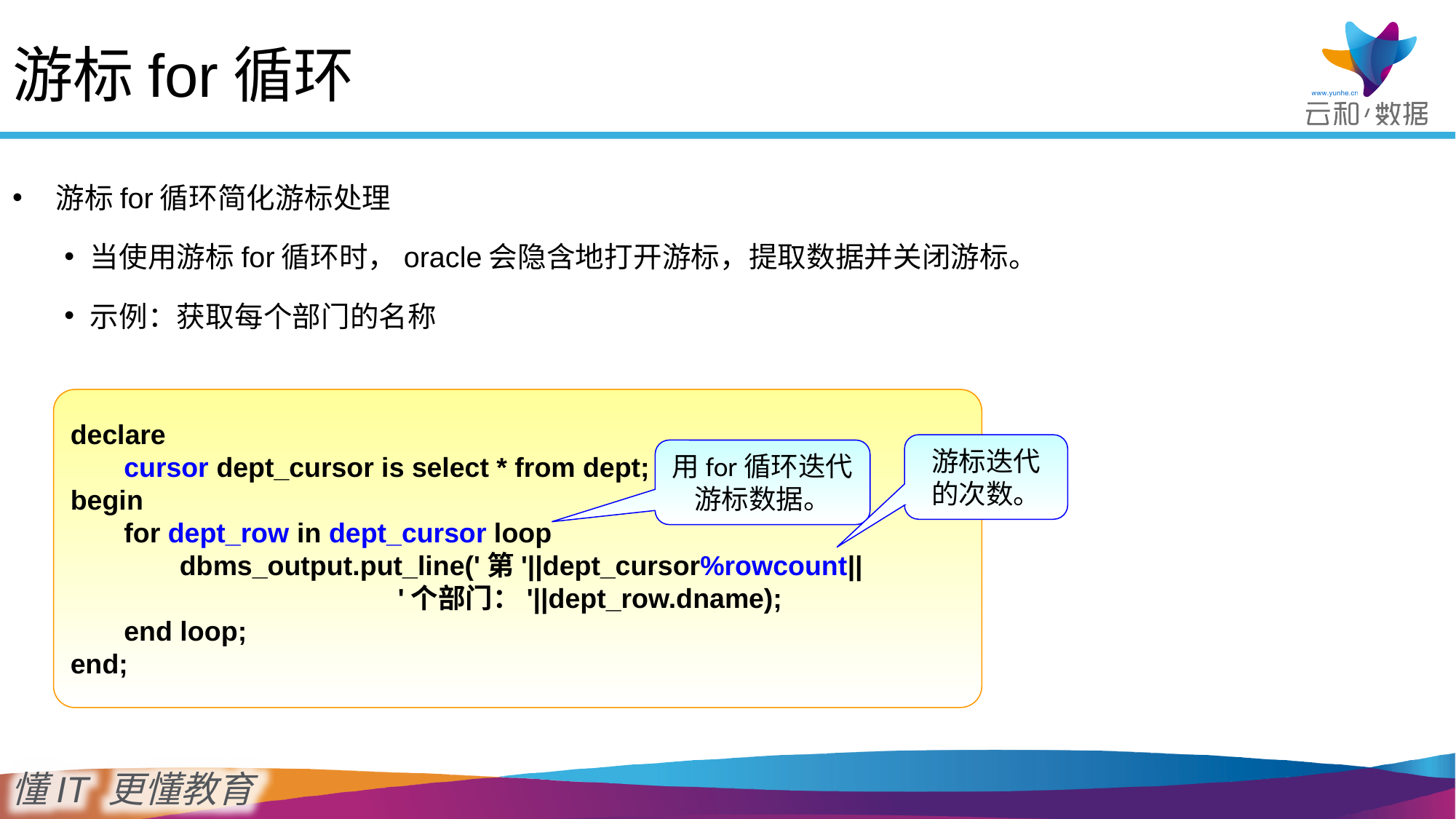

游标for循环
游标for循环简化游标处理
当使用游标for循环时，oracle会隐含地打开游标，提取数据并关闭游标。
示例：获取每个部门的名称
declare
	cursor dept_cursor is select * from dept;
begin
  	for dept_row in dept_cursor loop
  		dbms_output.put_line('第'||dept_cursor%rowcount||
				'个部门：'||dept_row.dname);
  	end loop;
end;
游标迭代的次数。
用for循环迭代游标数据。